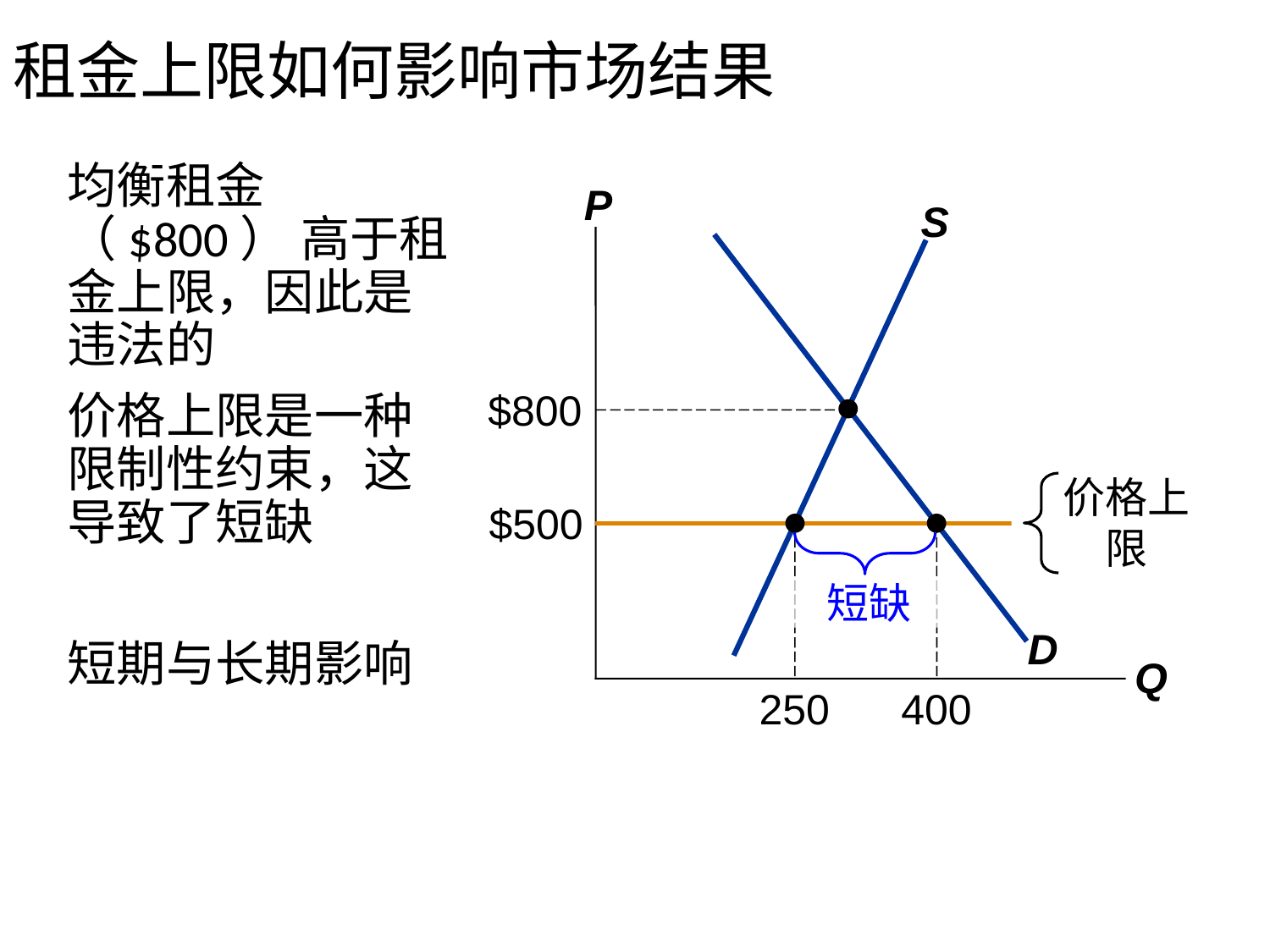

租金上限如何影响市场结果
#
均衡租金（$800） 高于租金上限，因此是违法的
价格上限是一种限制性约束，这导致了短缺

短期与长期影响
P

Q
S

D

$800

价格上限

$500

250

400

短缺